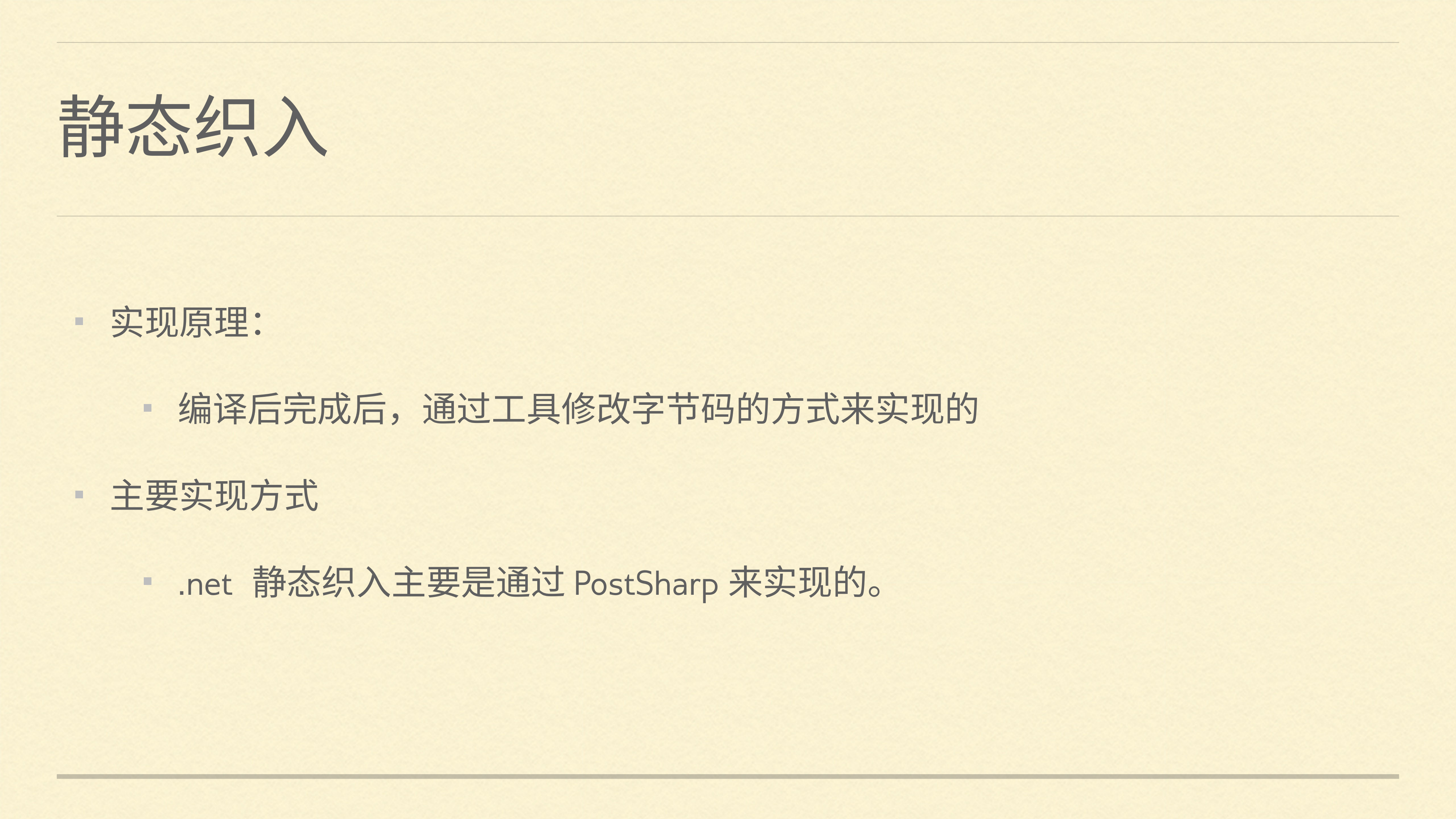

# 静态织入
实现原理：
编译后完成后，通过工具修改字节码的方式来实现的
主要实现方式
.net 静态织入主要是通过PostSharp来实现的。